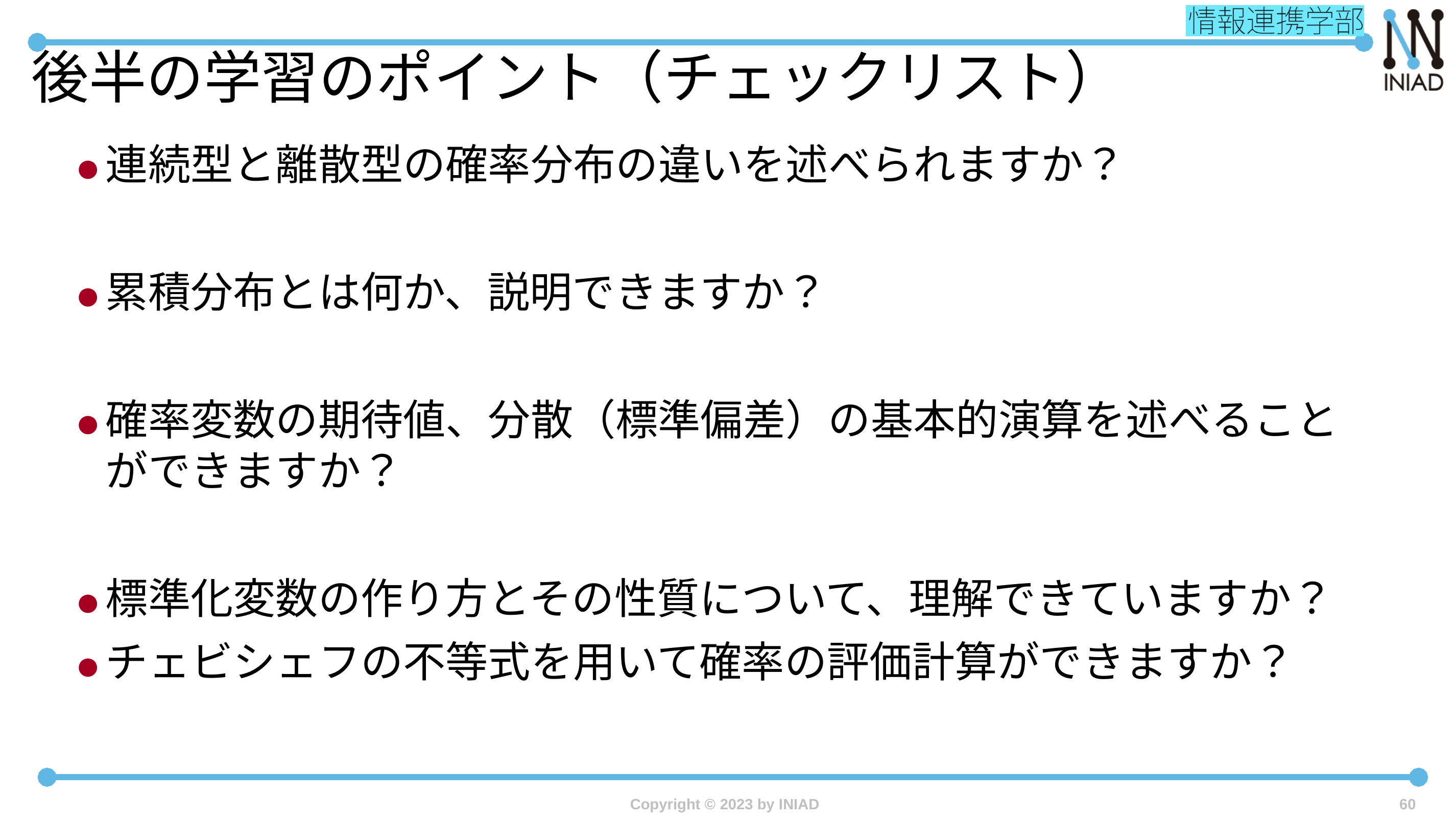

# 後半の学習のポイント（チェックリスト）
連続型と離散型の確率分布の違いを述べられますか？

累積分布とは何か、説明できますか？

確率変数の期待値、分散（標準偏差）の基本的演算を述べることができますか？

標準化変数の作り方とその性質について、理解できていますか？
チェビシェフの不等式を用いて確率の評価計算ができますか？
Copyright © 2023 by INIAD
60